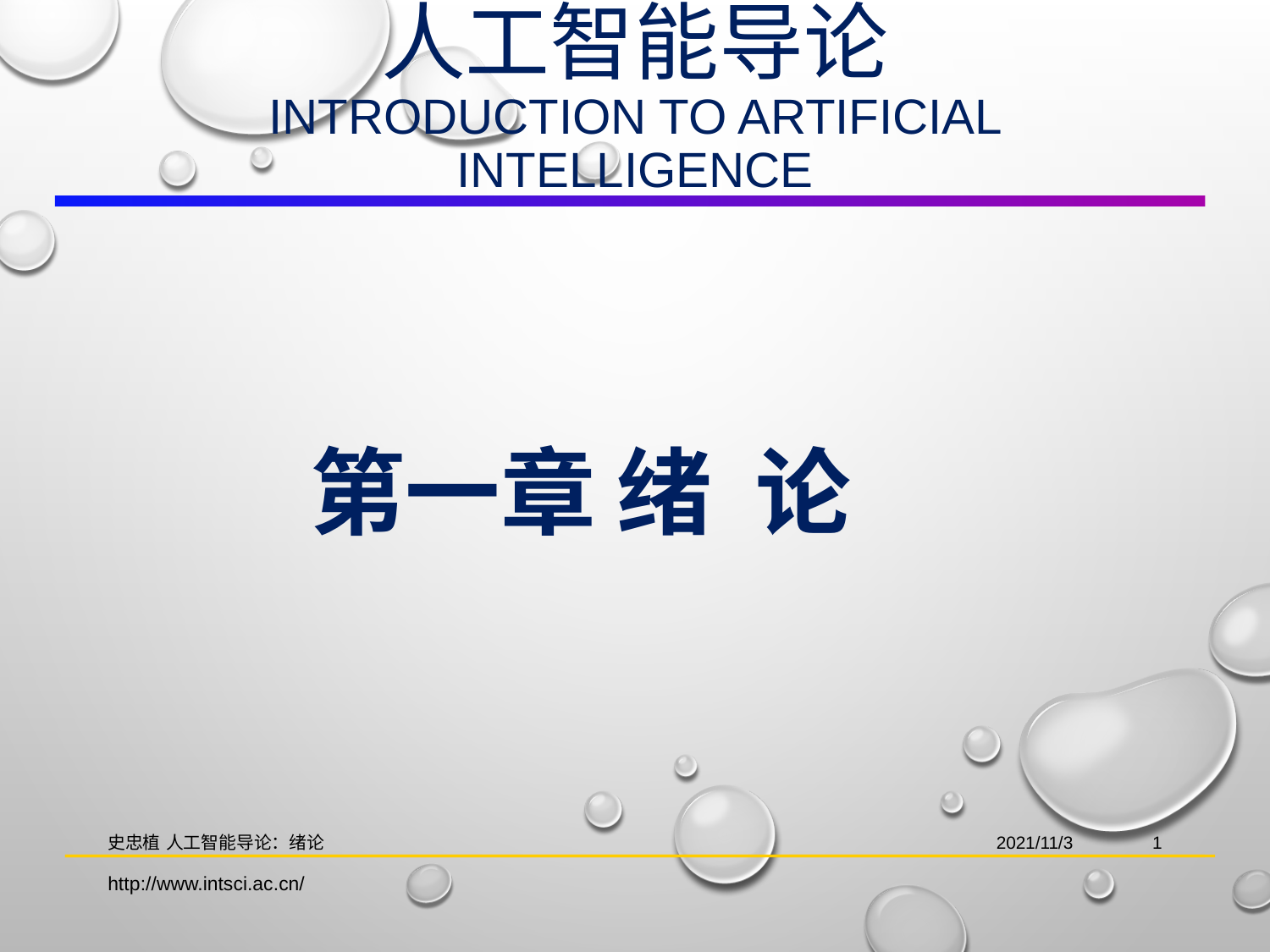

# 人工智能导论 Introduction to Artificial Intelligence
第一章 绪  论
史忠植 人工智能导论：绪论
2021/11/3
1
http://www.intsci.ac.cn/